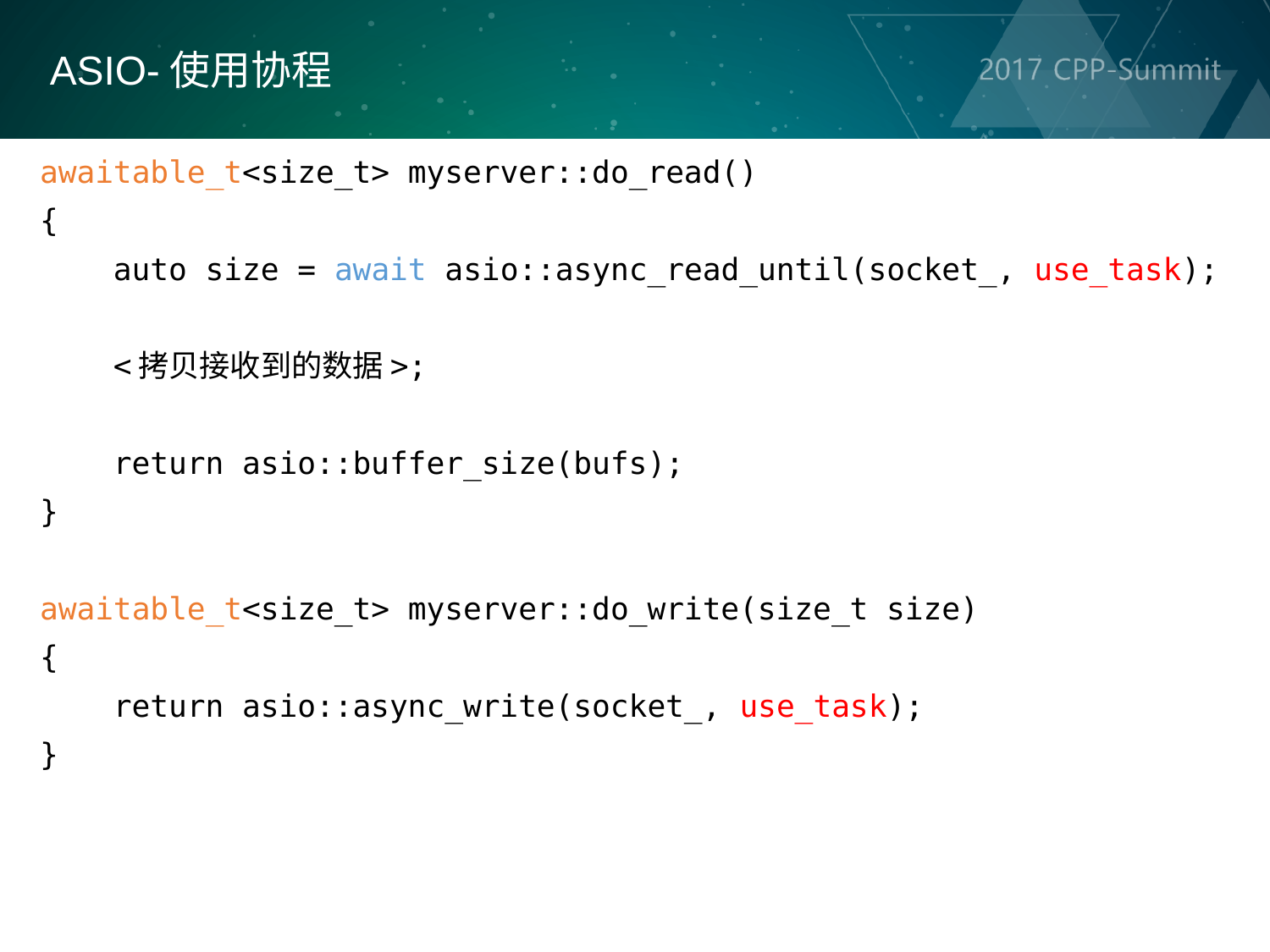

ASIO-使用协程
awaitable_t<size_t> myserver::do_read()
{
    auto size = await asio::async_read_until(socket_, use_task);

    <拷贝接收到的数据>;

    return asio::buffer_size(bufs);
}

awaitable_t<size_t> myserver::do_write(size_t size)
{
    return asio::async_write(socket_, use_task);
}